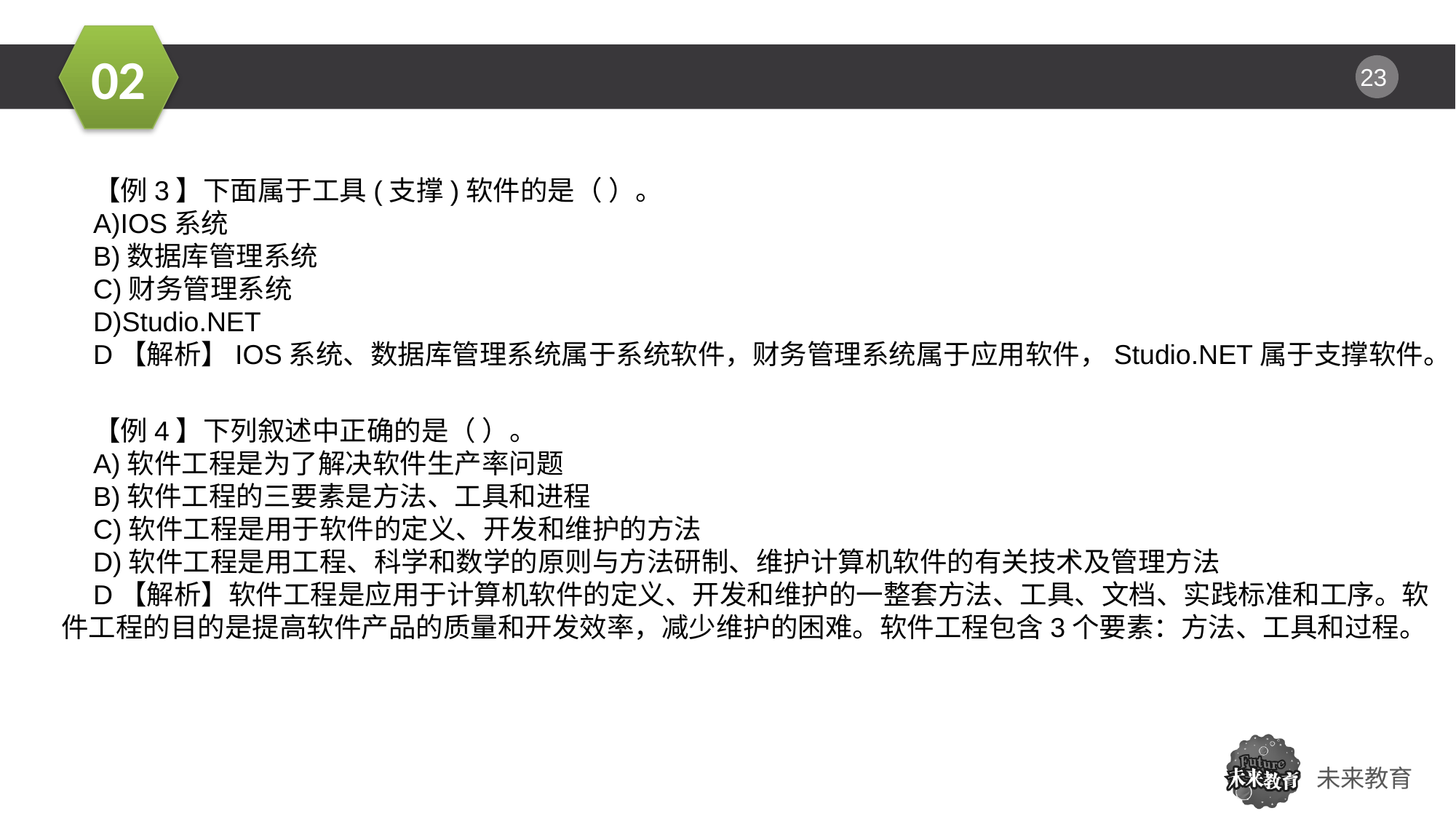

【例3】下面属于工具(支撑)软件的是（ ）。
A)IOS系统
B)数据库管理系统
C)财务管理系统
D)Studio.NET
D【解析】IOS系统、数据库管理系统属于系统软件，财务管理系统属于应用软件，Studio.NET属于支撑软件。

【例4】下列叙述中正确的是（ ）。
A)软件工程是为了解决软件生产率问题
B)软件工程的三要素是方法、工具和进程
C)软件工程是用于软件的定义、开发和维护的方法
D)软件工程是用工程、科学和数学的原则与方法研制、维护计算机软件的有关技术及管理方法
D【解析】软件工程是应用于计算机软件的定义、开发和维护的一整套方法、工具、文档、实践标准和工序。软件工程的目的是提高软件产品的质量和开发效率，减少维护的困难。软件工程包含3个要素：方法、工具和过程。